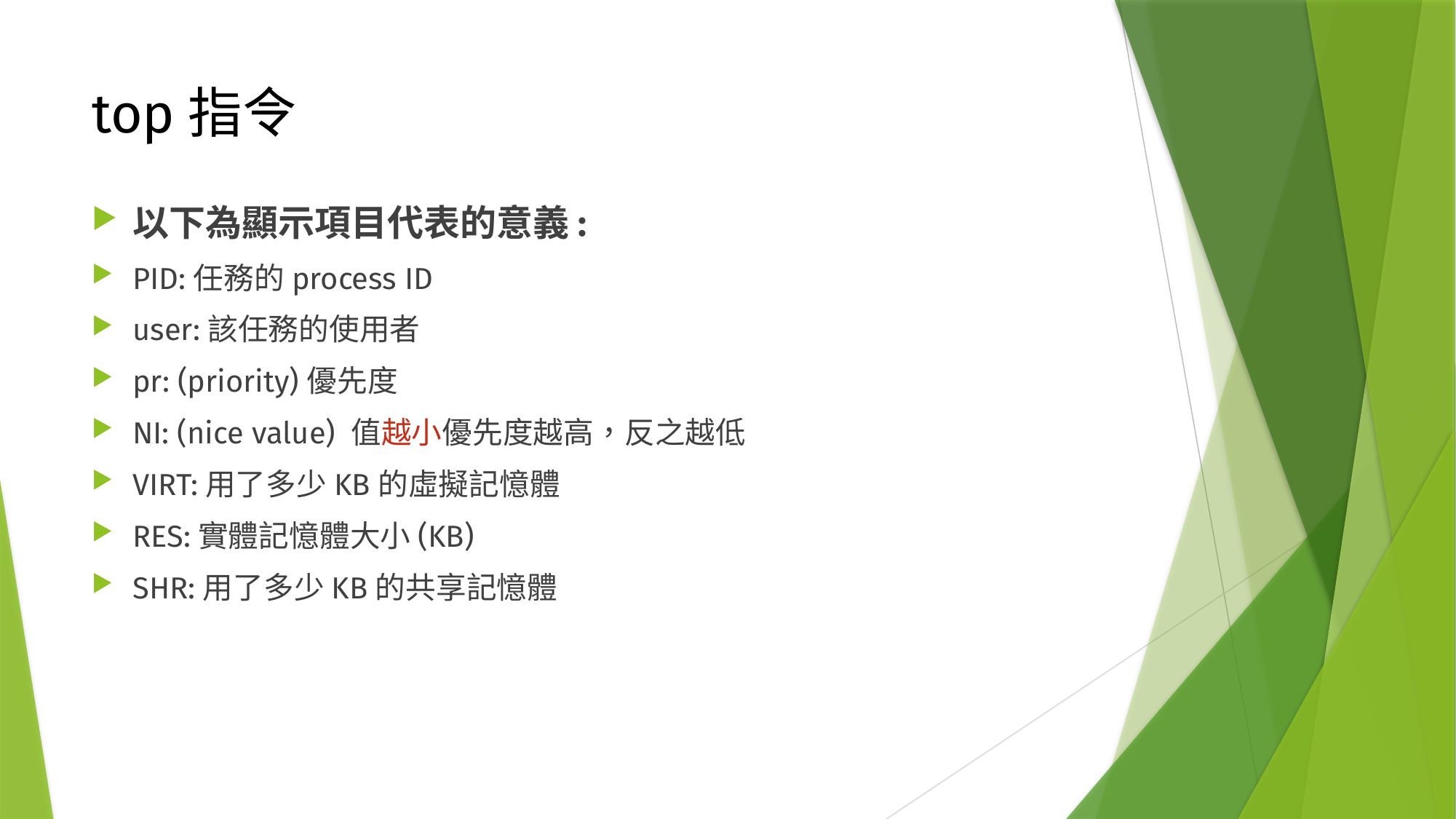

# top指令
以下為顯示項目代表的意義:
PID:任務的process ID
user:該任務的使用者
pr: (priority)優先度
NI: (nice value) 值越小優先度越高，反之越低
VIRT:用了多少KB的虛擬記憶體
RES:實體記憶體大小(KB)
SHR:用了多少KB的共享記憶體